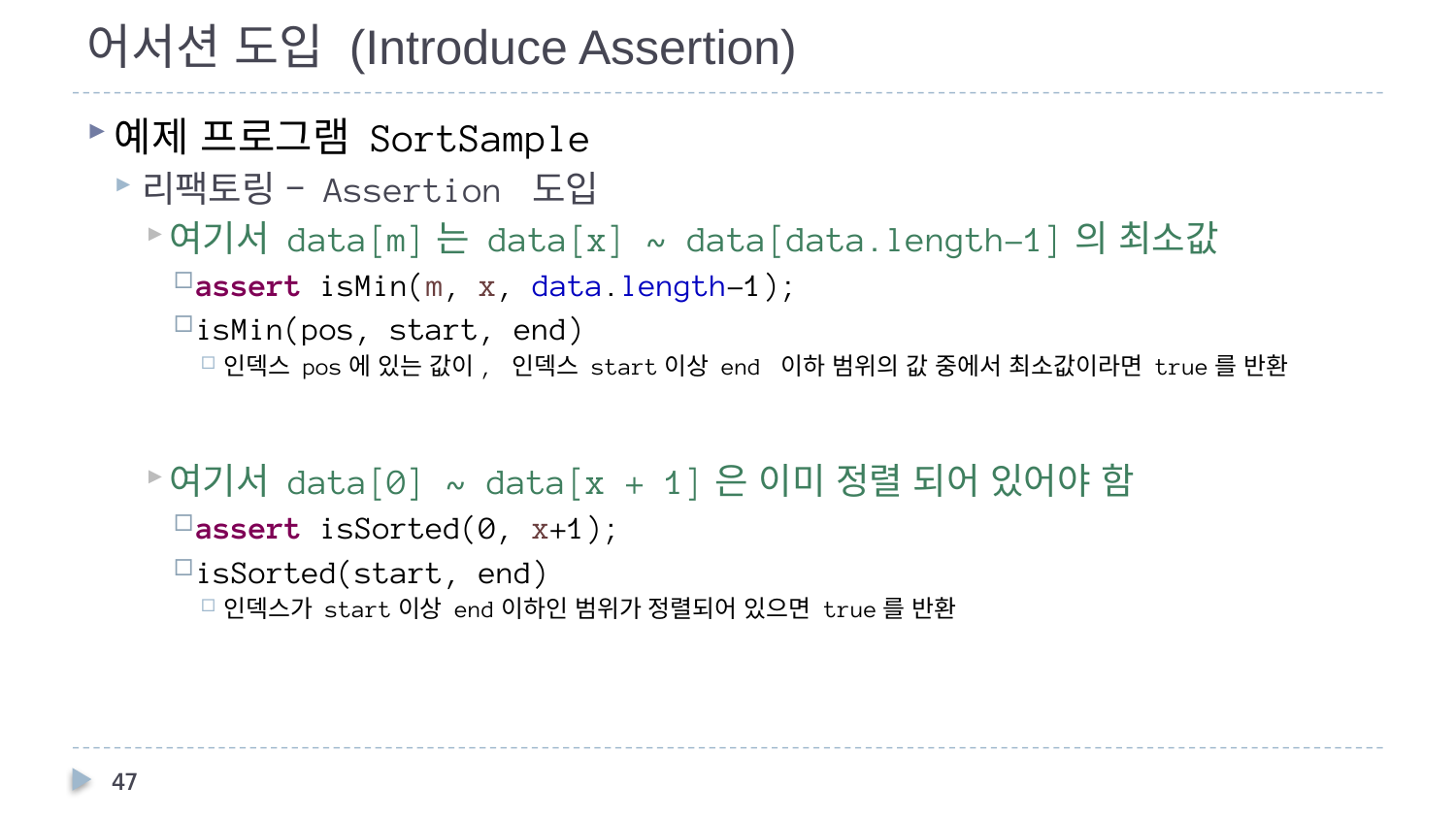

# 어서션 도입 (Introduce Assertion)
예제 프로그램 SortSample
리팩토링 – Assertion 도입
여기서 data[m]는 data[x] ~ data[data.length-1]의 최소값
assert isMin(m, x, data.length-1);
isMin(pos, start, end)
인덱스 pos에 있는 값이, 인덱스 start이상 end 이하 범위의 값 중에서 최소값이라면 true를 반환

여기서 data[0] ~ data[x + 1]은 이미 정렬 되어 있어야 함
assert isSorted(0, x+1);
isSorted(start, end)
인덱스가 start이상 end이하인 범위가 정렬되어 있으면 true를 반환
47